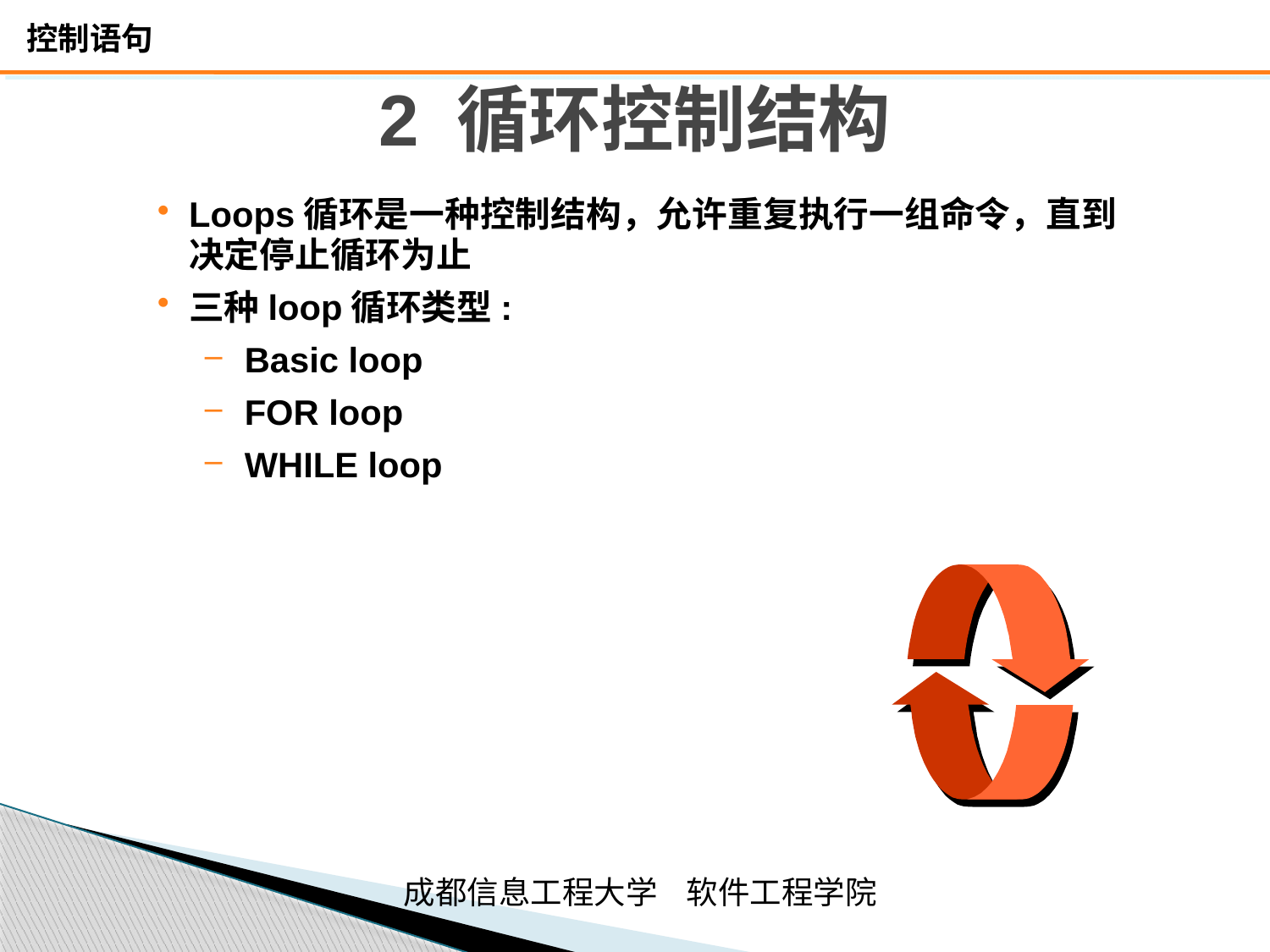

# 2 循环控制结构
Loops循环是一种控制结构，允许重复执行一组命令，直到决定停止循环为止
三种loop循环类型:
Basic loop
FOR loop
WHILE loop